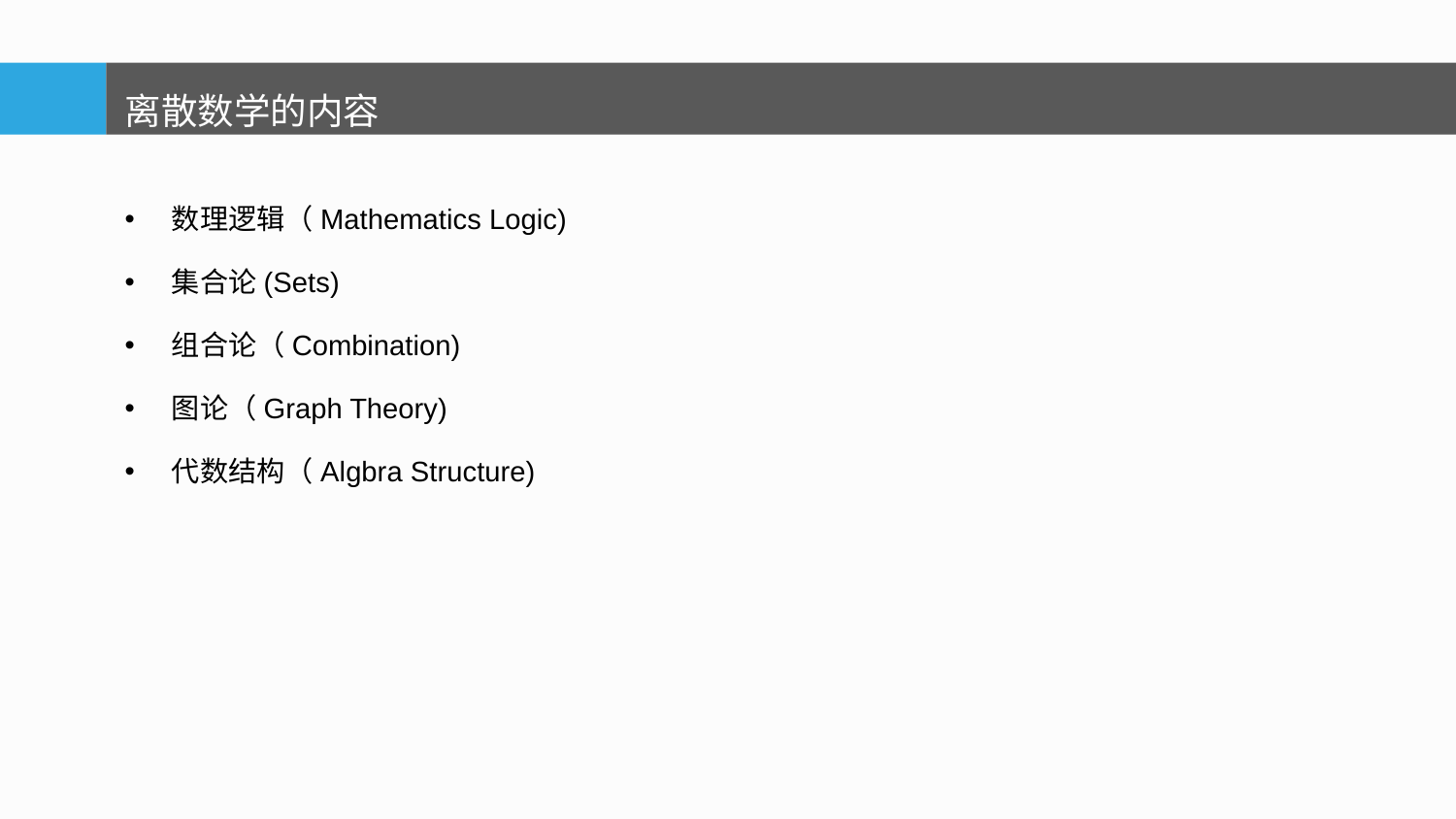

离散数学的内容

  数理逻辑（Mathematics Logic)
  集合论(Sets)
  组合论（Combination)
  图论（Graph Theory)
  代数结构（Algbra Structure)